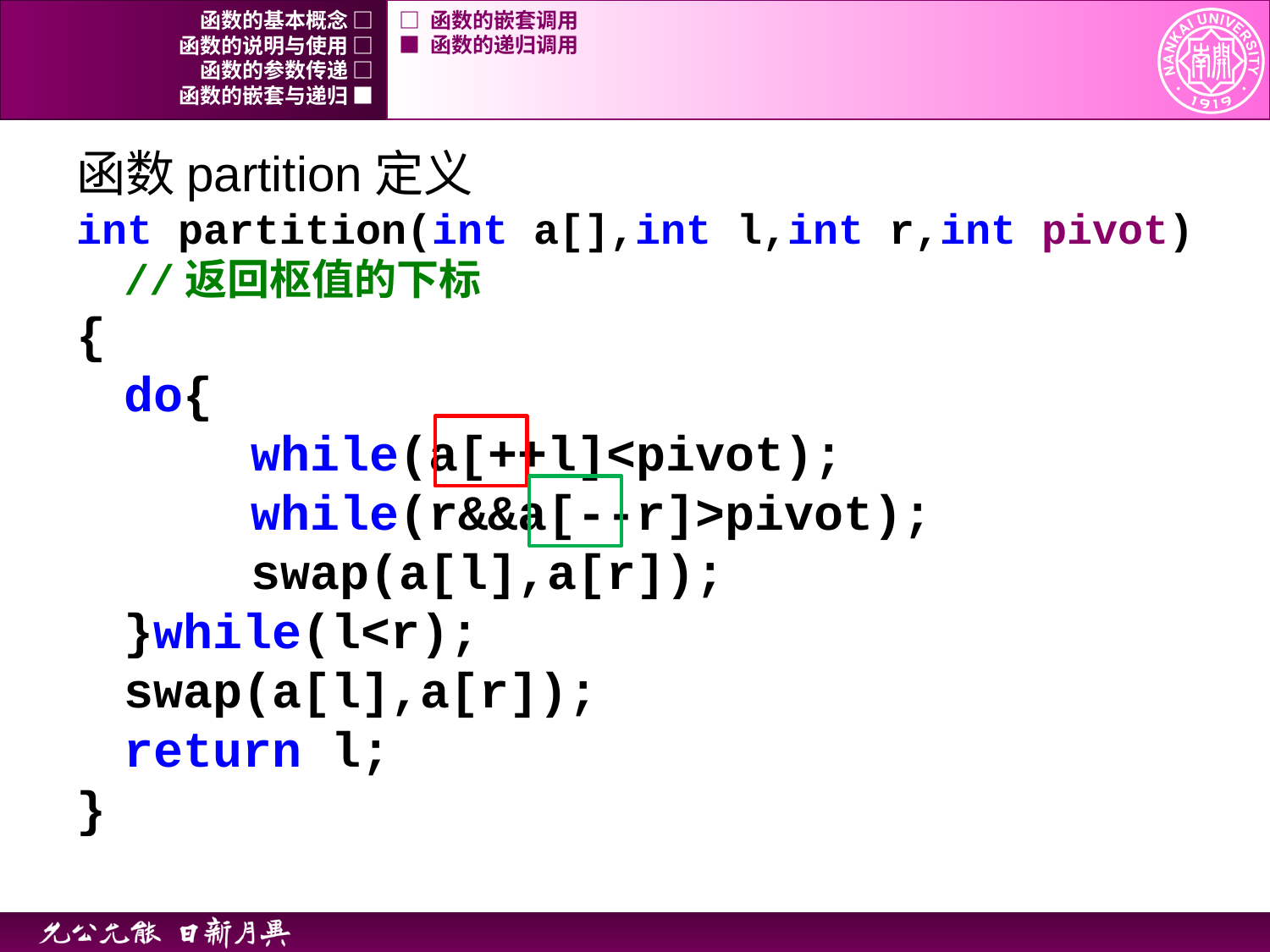

函数的基本概念 □
□ 函数的嵌套调用
函数的说明与使用 □
■ 函数的递归调用
函数的参数传递 □

函数的嵌套与递归 ■

函数partition定义
int partition(int a[],int l,int r,int pivot)
//返回枢值的下标
{
	do{
		while(a[++l]<pivot);
		while(r&&a[--r]>pivot);
		swap(a[l],a[r]);
	}while(l<r);
	swap(a[l],a[r]);
	return l;
}